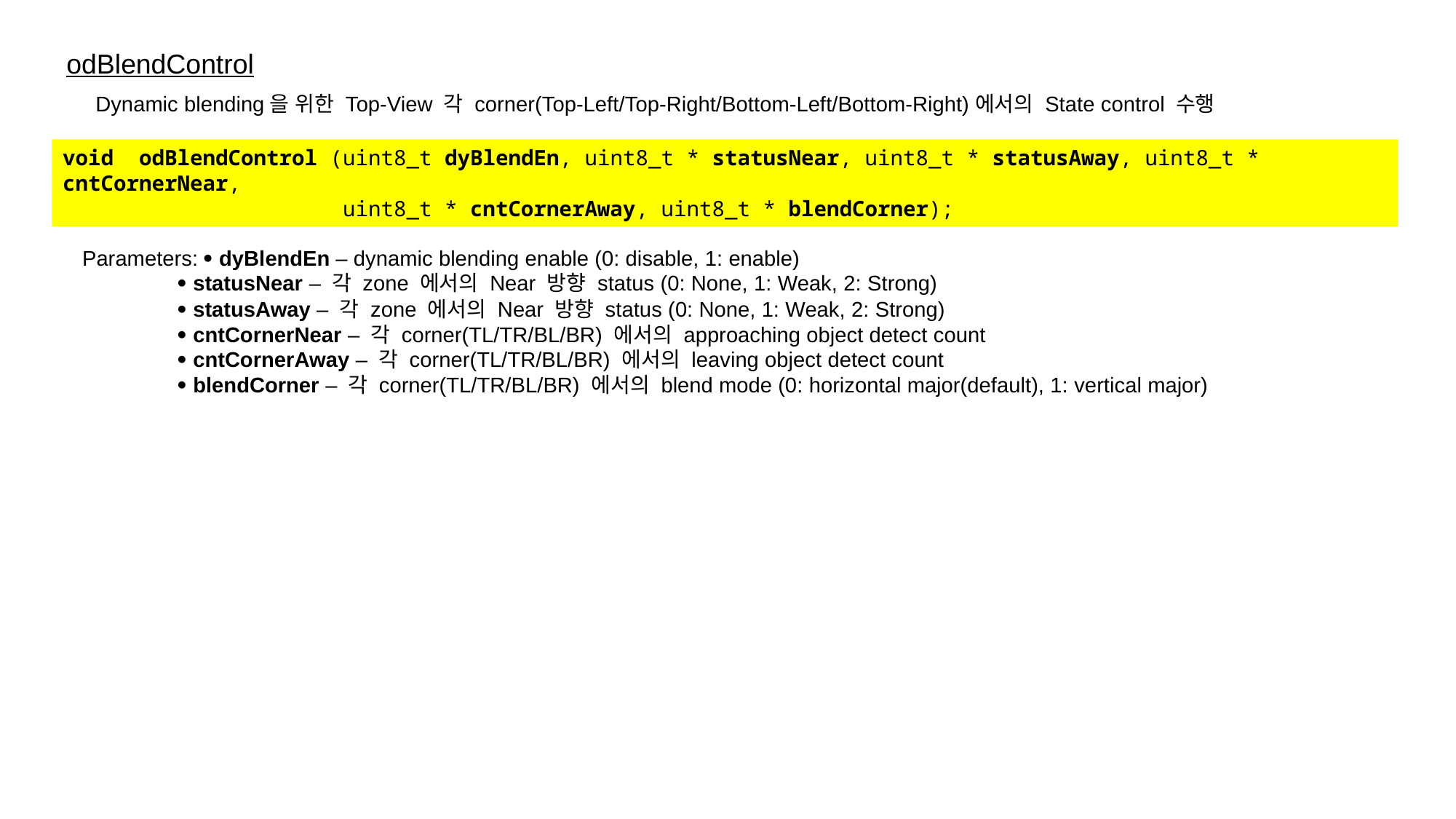

odBlendControl
 Dynamic blending을 위한 Top-View 각 corner(Top-Left/Top-Right/Bottom-Left/Bottom-Right)에서의 State control 수행
void  odBlendControl (uint8_t dyBlendEn, uint8_t * statusNear, uint8_t * statusAway, uint8_t * cntCornerNear,
                      uint8_t * cntCornerAway, uint8_t * blendCorner);
Parameters: • dyBlendEn – dynamic blending enable (0: disable, 1: enable)
                • statusNear – 각 zone 에서의 Near 방향 status (0: None, 1: Weak, 2: Strong)
                • statusAway – 각 zone 에서의 Near 방향 status (0: None, 1: Weak, 2: Strong)
                • cntCornerNear – 각 corner(TL/TR/BL/BR) 에서의 approaching object detect count
                • cntCornerAway – 각 corner(TL/TR/BL/BR) 에서의 leaving object detect count
                • blendCorner – 각 corner(TL/TR/BL/BR) 에서의 blend mode (0: horizontal major(default), 1: vertical major)